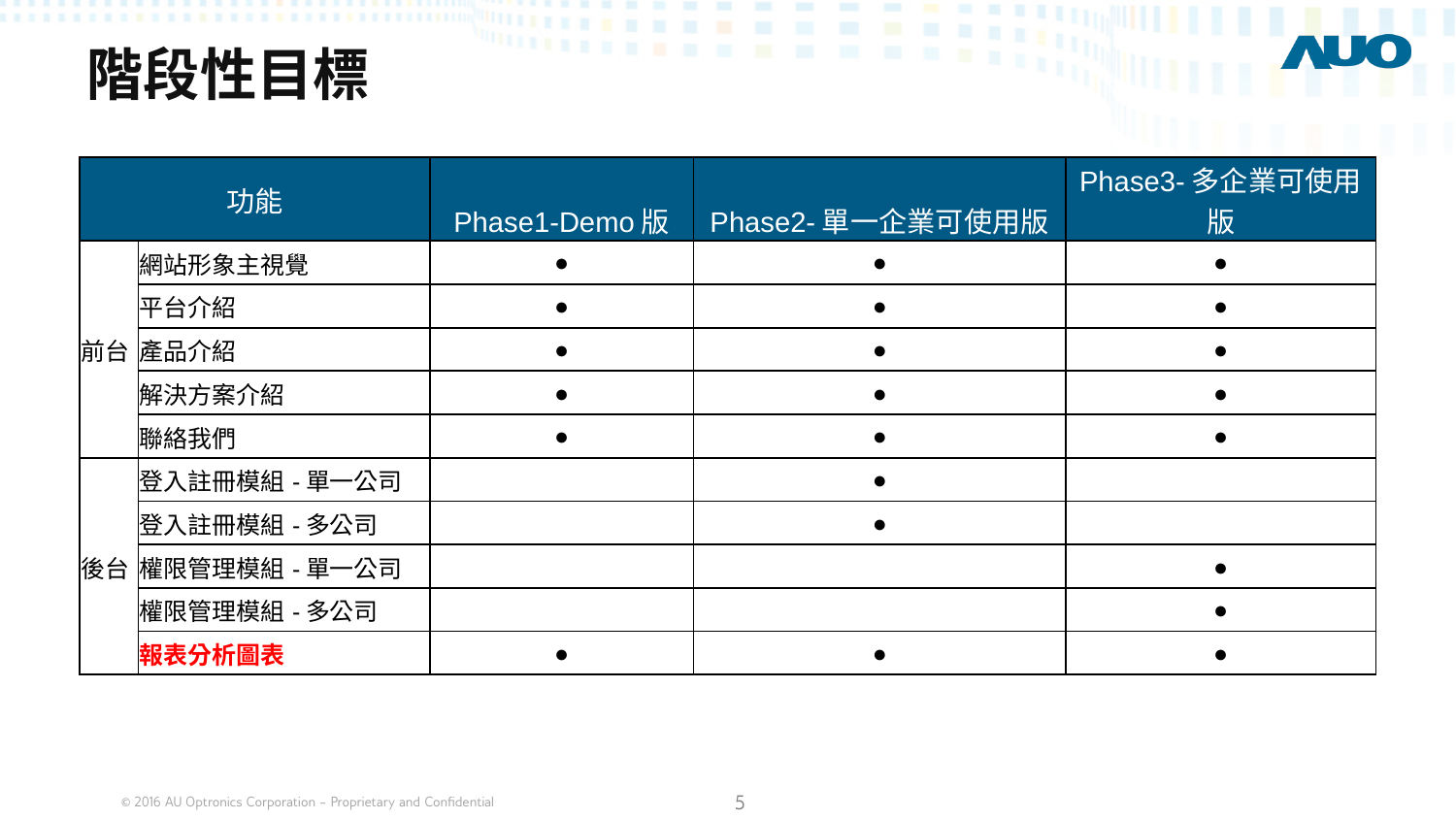

# 階段性目標
| 功能 |  | Phase1-Demo版 | Phase2-單一企業可使用版 | Phase3-多企業可使用版 |
| --- | --- | --- | --- | --- |
| 前台 | 網站形象主視覺 | ● | ● | ● |
|  | 平台介紹 | ● | ● | ● |
|  | 產品介紹 | ● | ● | ● |
|  | 解決方案介紹 | ● | ● | ● |
|  | 聯絡我們 | ● | ● | ● |
| 後台 | 登入註冊模組-單一公司 |  | ● |  |
|  | 登入註冊模組-多公司 |  | ● |  |
|  | 權限管理模組-單一公司 |  |  | ● |
|  | 權限管理模組-多公司 |  |  | ● |
|  | 報表分析圖表 | ● | ● | ● |